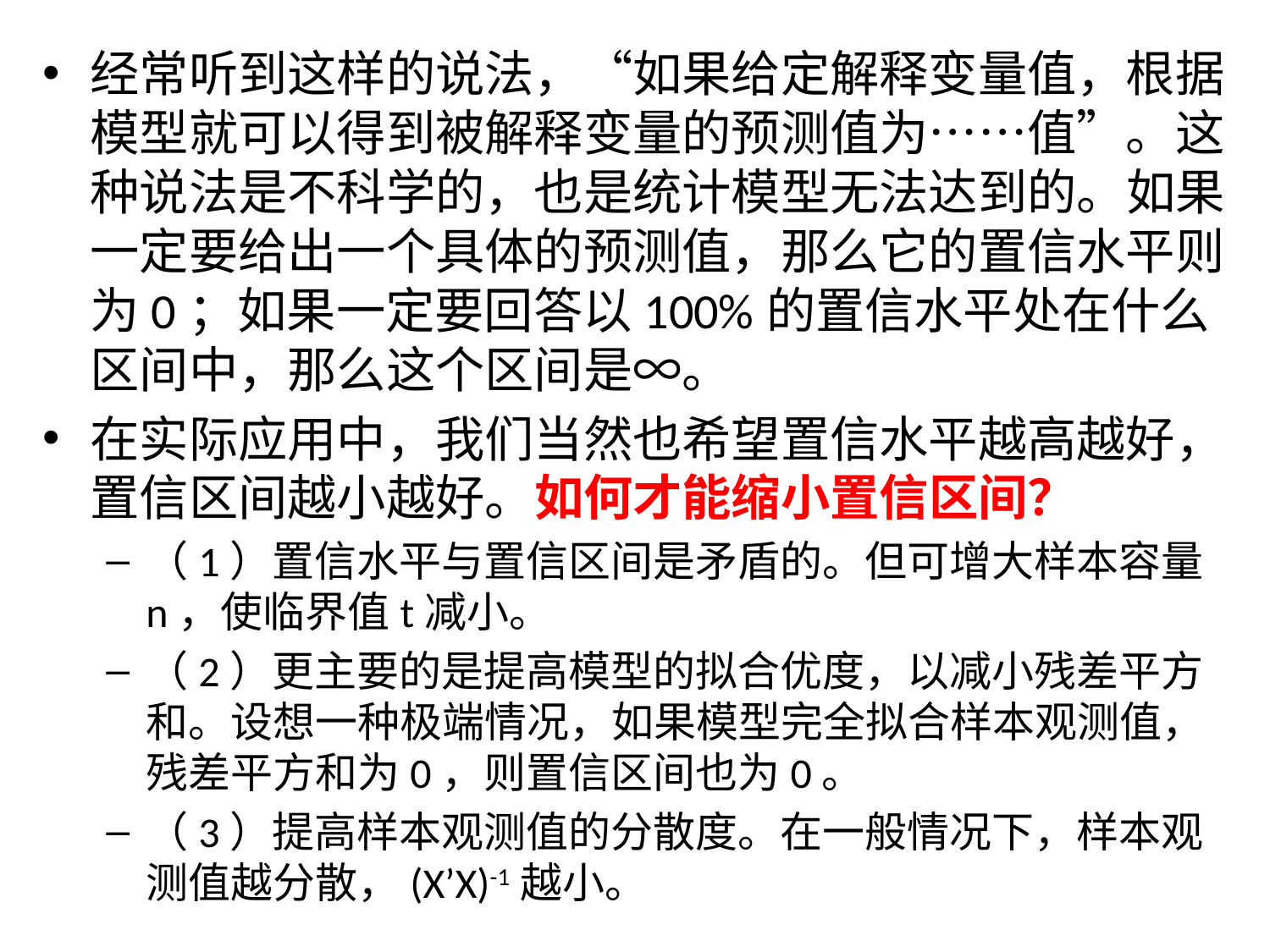

经常听到这样的说法，“如果给定解释变量值，根据模型就可以得到被解释变量的预测值为……值”。这种说法是不科学的，也是统计模型无法达到的。如果一定要给出一个具体的预测值，那么它的置信水平则为0；如果一定要回答以100%的置信水平处在什么区间中，那么这个区间是∞。
在实际应用中，我们当然也希望置信水平越高越好，置信区间越小越好。如何才能缩小置信区间？
（1）置信水平与置信区间是矛盾的。但可增大样本容量n，使临界值t减小。
（2）更主要的是提高模型的拟合优度，以减小残差平方和。设想一种极端情况，如果模型完全拟合样本观测值，残差平方和为0，则置信区间也为0。
（3）提高样本观测值的分散度。在一般情况下，样本观测值越分散，(X’X)-1越小。